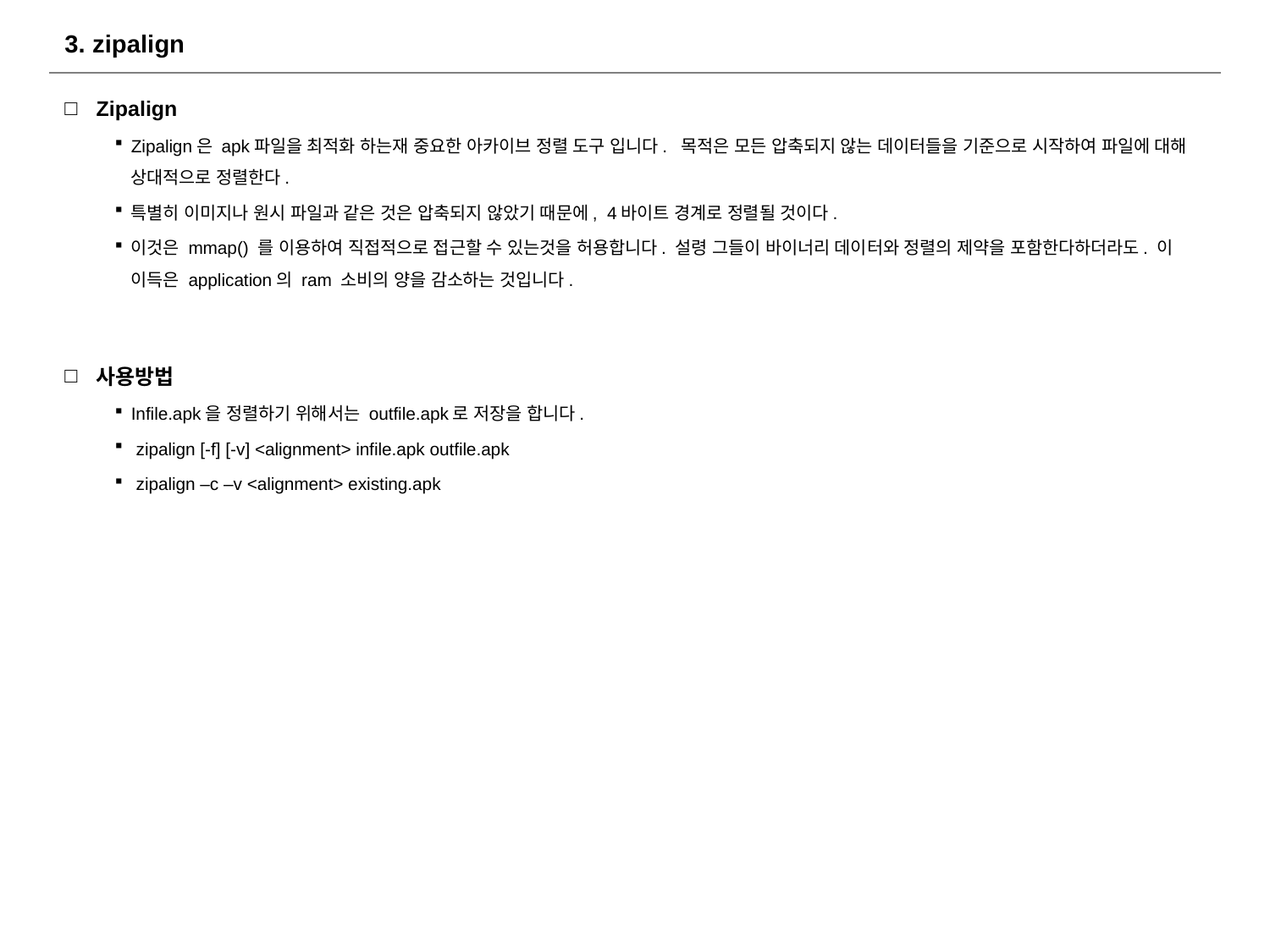

# 3. zipalign
Zipalign
Zipalign은 apk파일을 최적화 하는재 중요한 아카이브 정렬 도구 입니다.  목적은 모든 압축되지 않는 데이터들을 기준으로 시작하여 파일에 대해 상대적으로 정렬한다.
특별히 이미지나 원시 파일과 같은 것은 압축되지 않았기 때문에,  4바이트 경계로 정렬될 것이다.
이것은 mmap() 를 이용하여 직접적으로 접근할 수 있는것을 허용합니다. 설령 그들이 바이너리 데이터와 정렬의 제약을 포함한다하더라도. 이 이득은 application의 ram 소비의 양을 감소하는 것입니다.

사용방법
Infile.apk을 정렬하기 위해서는 outfile.apk로 저장을 합니다.
 zipalign [-f] [-v] <alignment> infile.apk outfile.apk
 zipalign –c –v <alignment> existing.apk